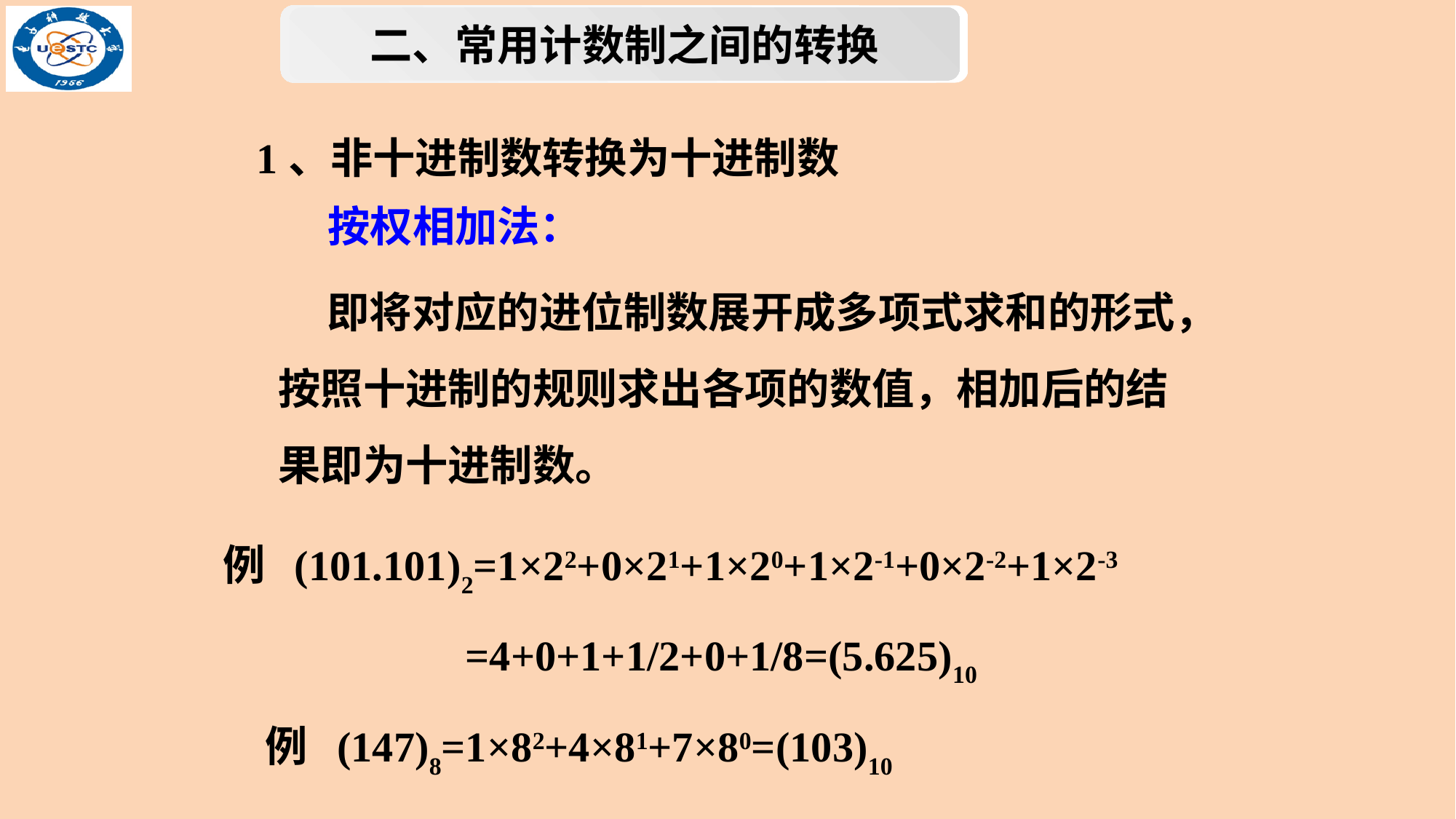

二、常用计数制之间的转换
1、非十进制数转换为十进制数
按权相加法：
    即将对应的进位制数展开成多项式求和的形式，按照十进制的规则求出各项的数值，相加后的结果即为十进制数。
例  (101.101)2=1×22+0×21+1×20+1×2-1+0×2-2+1×2-3
                       =4+0+1+1/2+0+1/8=(5.625)10
例  (147)8=1×82+4×81+7×80=(103)10